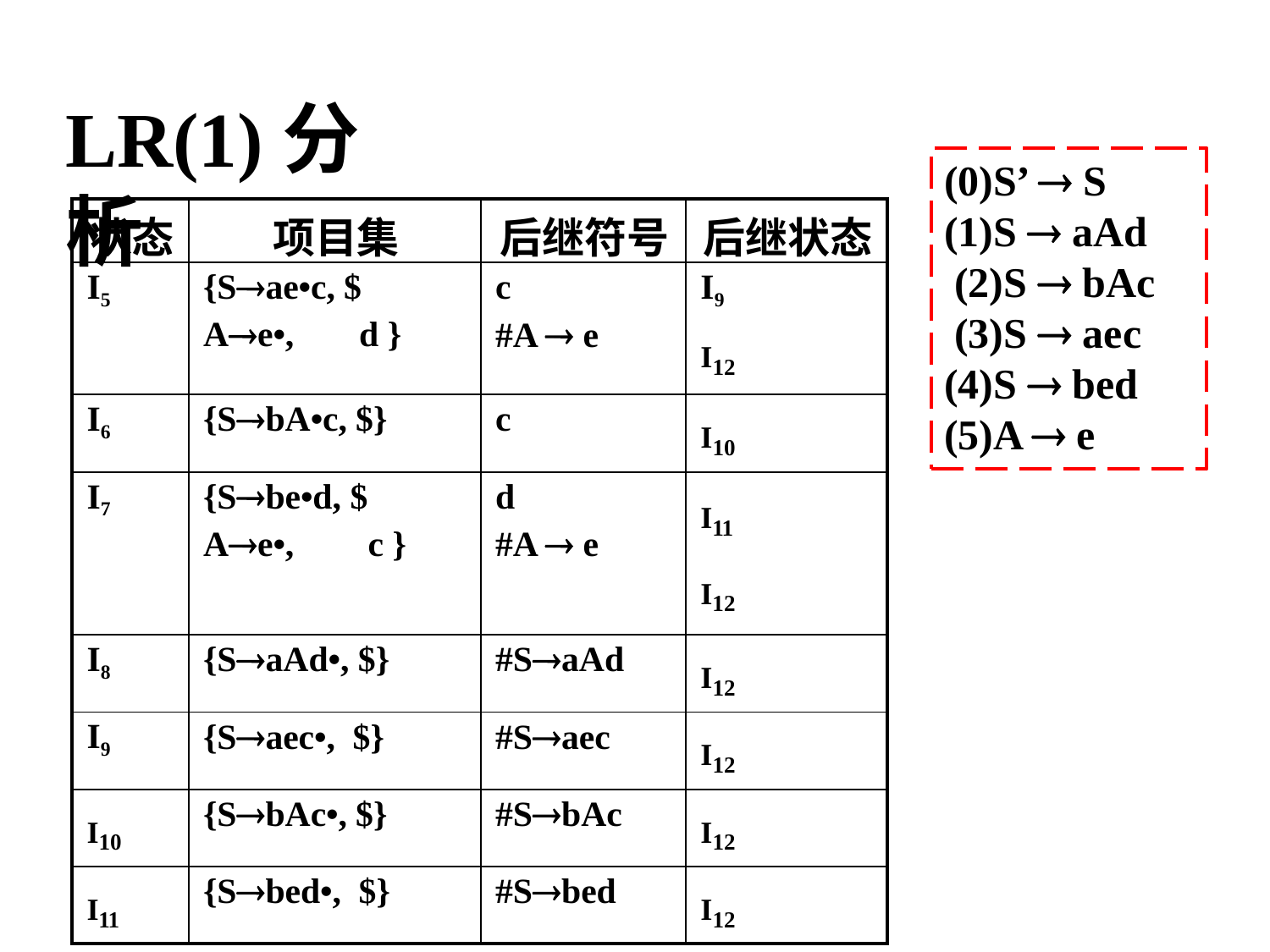

# LR(1)分析

(0)S’ → S
(1)S → aAd  (2)S → bAc  (3)S → aec  (4)S → bed  (5)A → e
| 状态 | 项目集 | 后继符号 | 后继状态 |
| --- | --- | --- | --- |
| I5 | {S→ae•c, $ A→e•, d } | c #A → e | I9 I12 |
| I6 | {S→bA•c, $} | c | I10 |
| I7 | {S→be•d, $ A→e•, c } | d #A → e | I11 I12 |
| I8 | {S→aAd•, $} | #S→aAd | I12 |
| I9 | {S→aec•, $} | #S→aec | I12 |
| I10 | {S→bAc•, $} | #S→bAc | I12 |
| I11 | {S→bed•, $} | #S→bed | I12 |